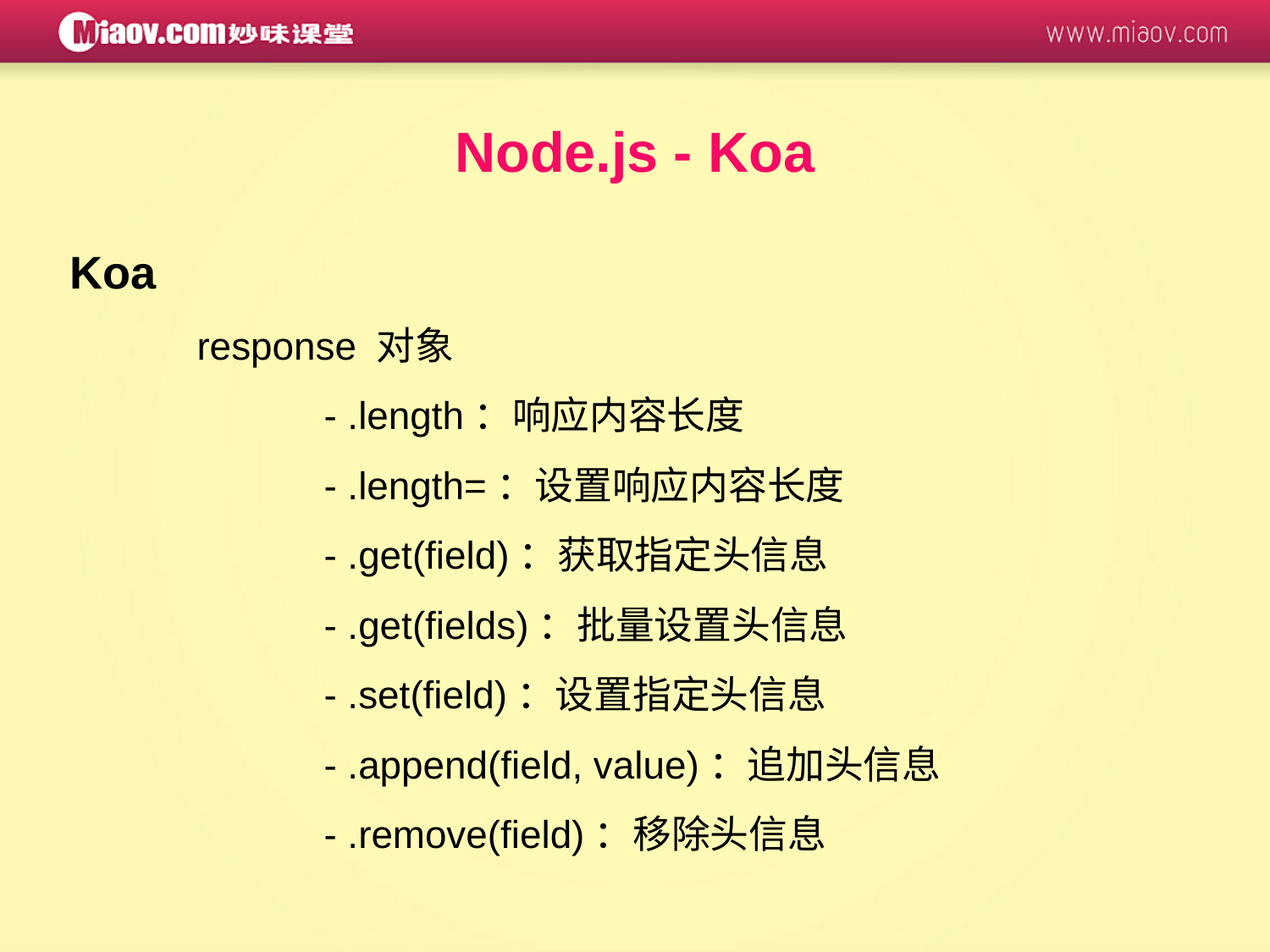

Node.js - Koa
Koa
	response 对象
		- .length：响应内容长度
		- .length=：设置响应内容长度
		- .get(field)：获取指定头信息
		- .get(fields)：批量设置头信息
		- .set(field)：设置指定头信息
		- .append(field, value)：追加头信息
		- .remove(field)：移除头信息